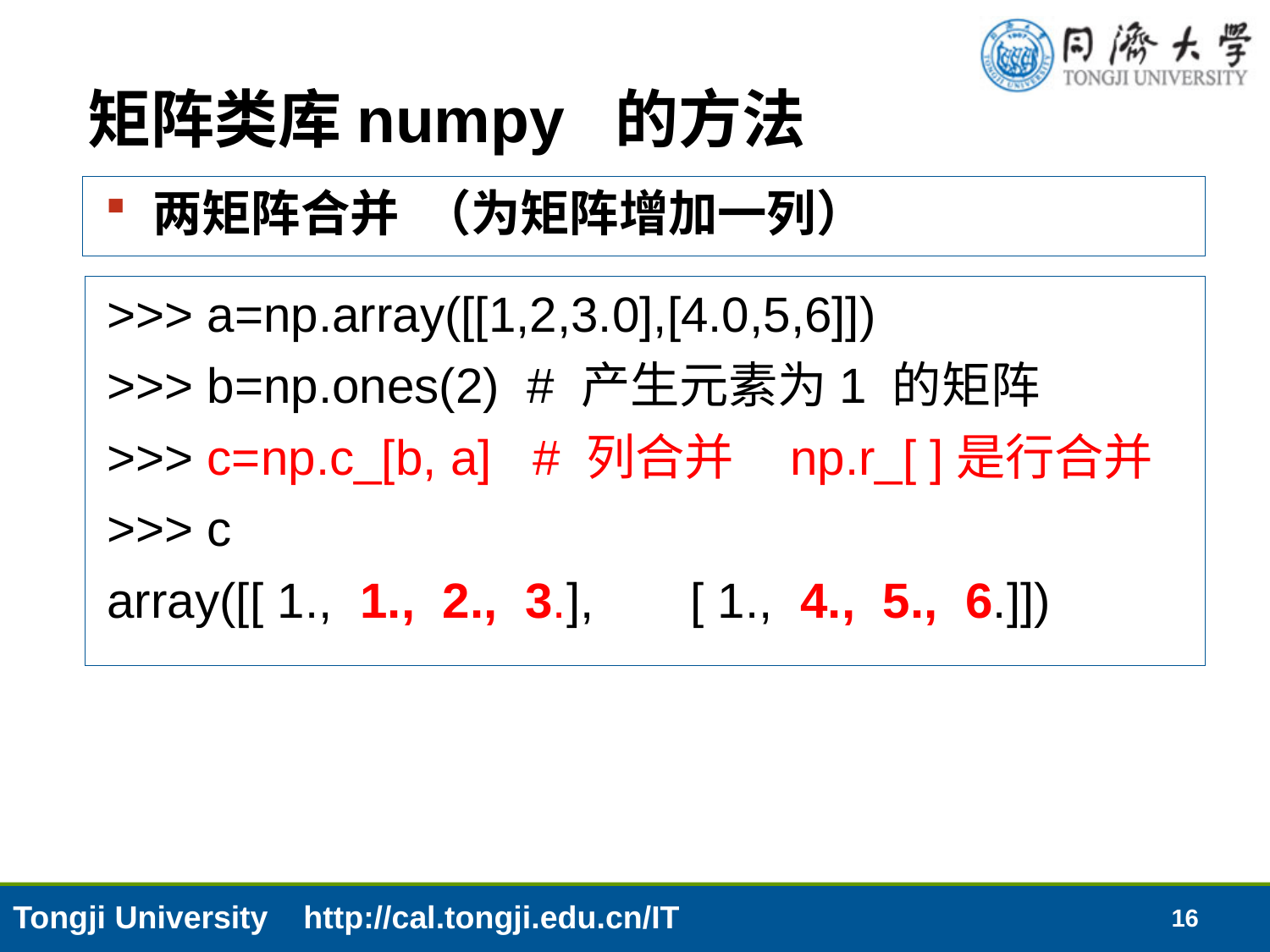

# 矩阵类库numpy  的方法
两矩阵合并  （为矩阵增加一列）
>>> a=np.array([[1,2,3.0],[4.0,5,6]])
>>> b=np.ones(2)  # 产生元素为1 的矩阵
>>> c=np.c_[b, a]   # 列合并    np.r_[ ]是行合并
>>> c
array([[ 1.,  1.,  2.,  3.],       [ 1.,  4.,  5.,  6.]])